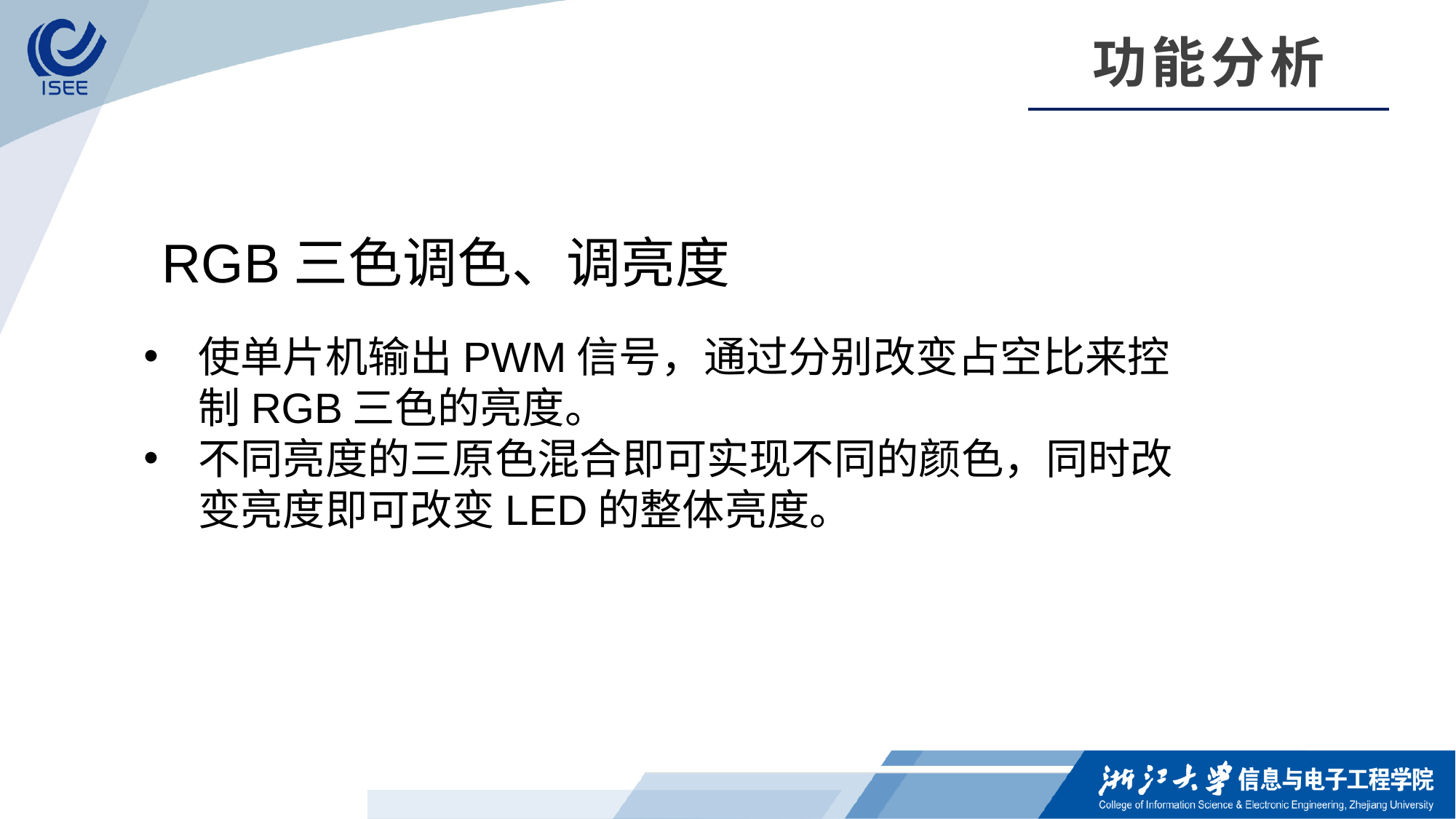

功能分析
RGB三色调色、调亮度
使单片机输出PWM信号，通过分别改变占空比来控制RGB三色的亮度。
不同亮度的三原色混合即可实现不同的颜色，同时改变亮度即可改变LED的整体亮度。